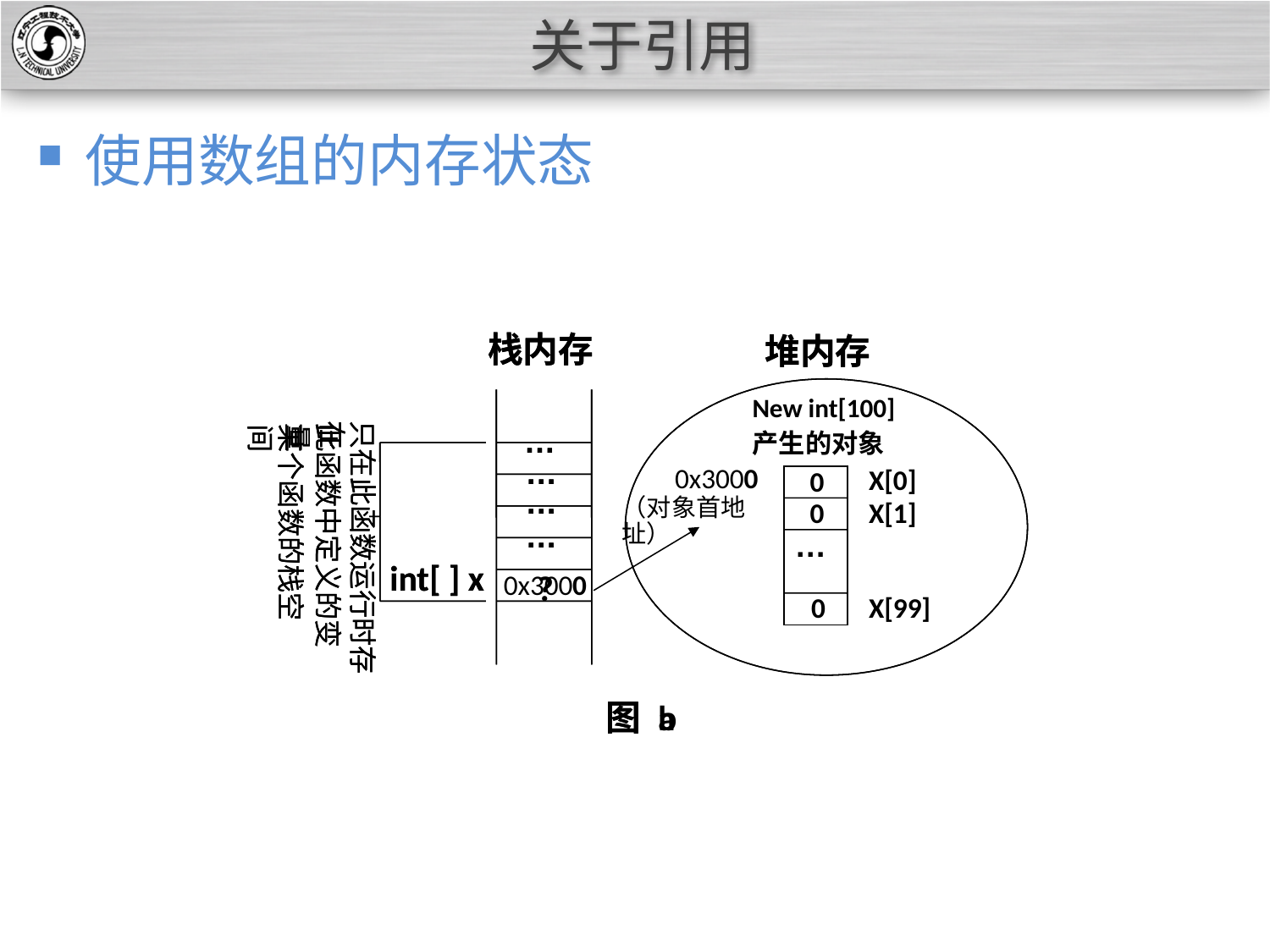

# 关于引用
使用数组的内存状态
栈内存
堆内存

只在此函数运行时存在
此函数中定义的变量
某个函数的栈空间
…

…

…

…

int[ ] x

?

图 a
栈内存
堆内存

New int[100]
产生的对象
只在此函数运行时存在
此函数中定义的变量
某个函数的栈空间
…

…
0x3000

X[0]
0

…
（对象首地址）

X[1]
0

…

…

int[ ] x

0x3000

0
X[99]

图 b